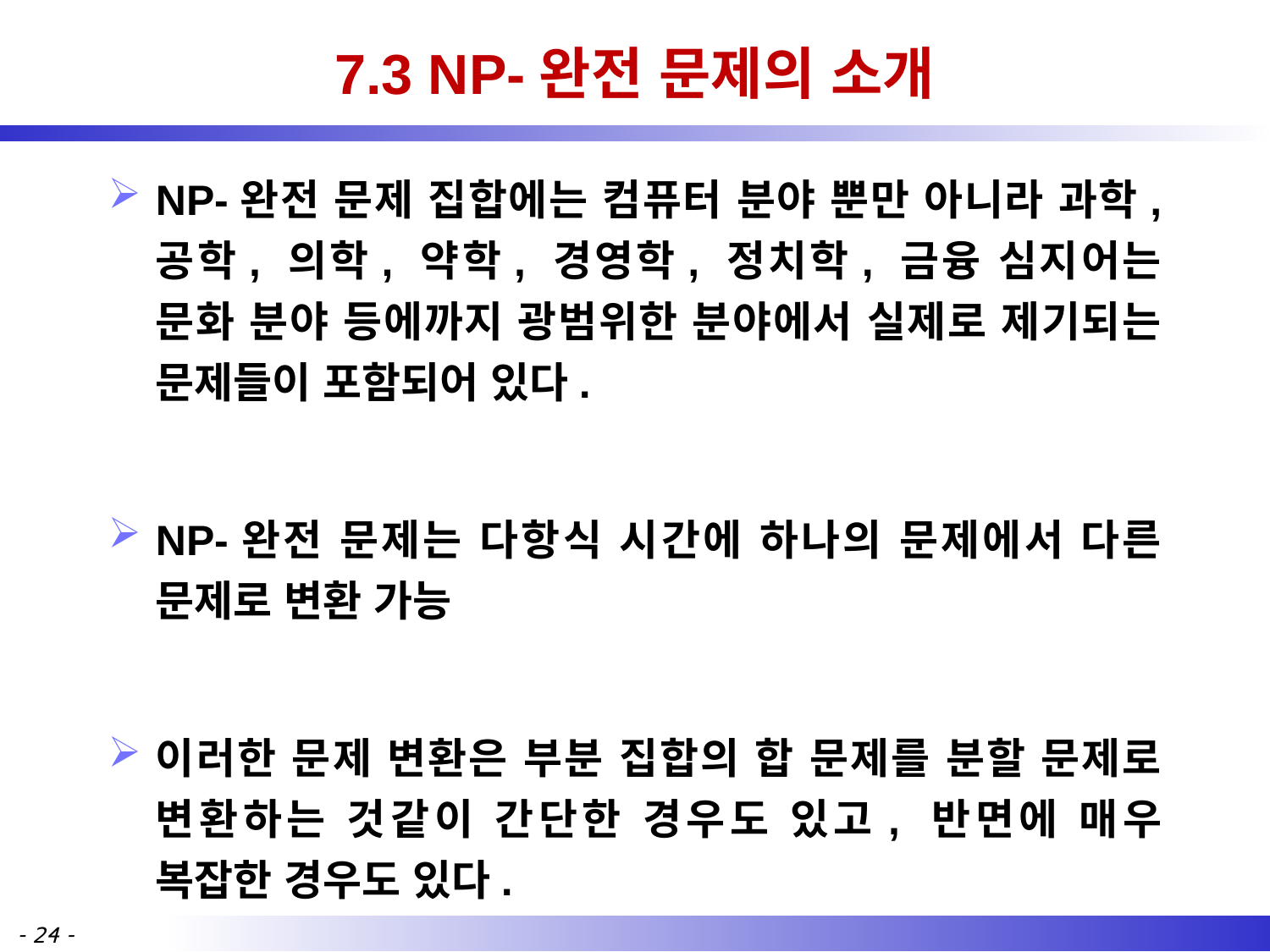

# 7.3 NP-완전 문제의 소개
NP-완전 문제 집합에는 컴퓨터 분야 뿐만 아니라 과학, 공학, 의학, 약학, 경영학, 정치학, 금융 심지어는 문화 분야 등에까지 광범위한 분야에서 실제로 제기되는 문제들이 포함되어 있다.

NP-완전 문제는 다항식 시간에 하나의 문제에서 다른 문제로 변환 가능

이러한 문제 변환은 부분 집합의 합 문제를 분할 문제로 변환하는 것같이 간단한 경우도 있고, 반면에 매우 복잡한 경우도 있다.
- 24 -